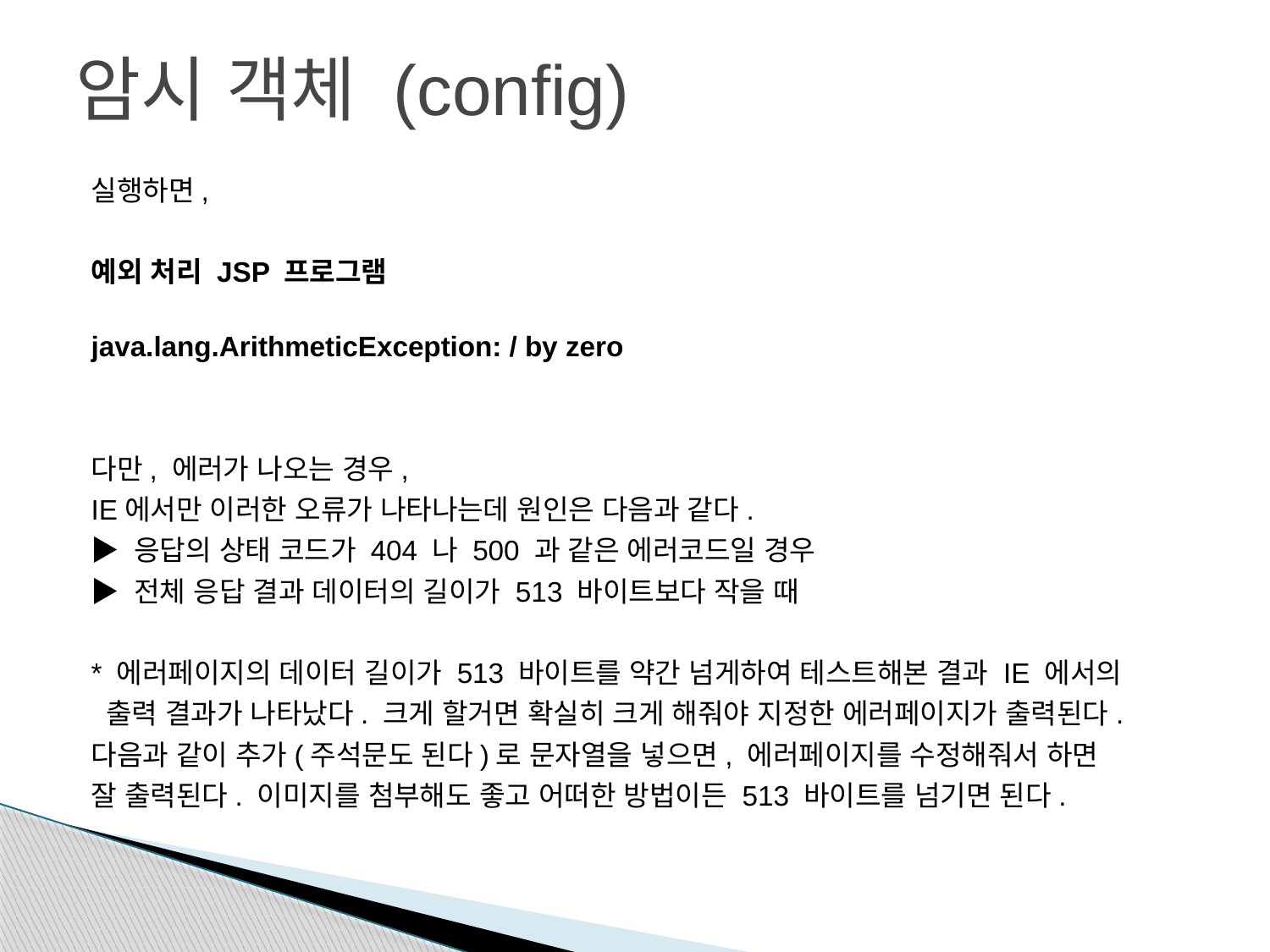

# 암시 객체 (config)
실행하면,

예외 처리 JSP 프로그램
java.lang.ArithmeticException: / by zero

다만, 에러가 나오는 경우,
IE에서만 이러한 오류가 나타나는데 원인은 다음과 같다.
▶ 응답의 상태 코드가 404 나 500 과 같은 에러코드일 경우
▶ 전체 응답 결과 데이터의 길이가 513 바이트보다 작을 때

* 에러페이지의 데이터 길이가 513 바이트를 약간 넘게하여 테스트해본 결과 IE 에서의
 출력 결과가 나타났다. 크게 할거면 확실히 크게 해줘야 지정한 에러페이지가 출력된다.
다음과 같이 추가(주석문도 된다)로 문자열을 넣으면, 에러페이지를 수정해줘서 하면
잘 출력된다. 이미지를 첨부해도 좋고 어떠한 방법이든 513 바이트를 넘기면 된다.